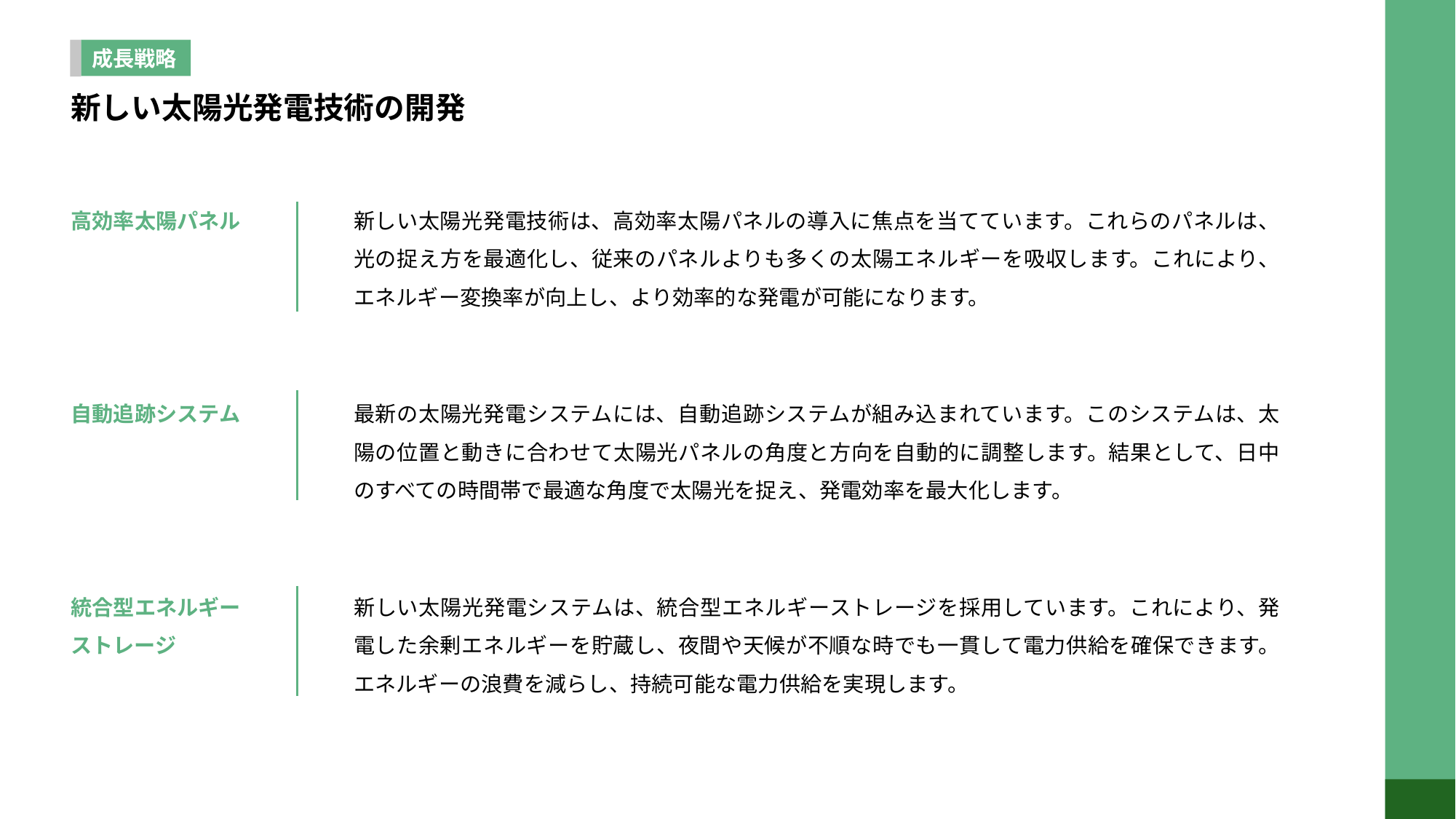

成長戦略
新しい太陽光発電技術の開発
高効率太陽パネル
新しい太陽光発電技術は、高効率太陽パネルの導入に焦点を当てています。これらのパネルは、光の捉え方を最適化し、従来のパネルよりも多くの太陽エネルギーを吸収します。これにより、エネルギー変換率が向上し、より効率的な発電が可能になります。
自動追跡システム
最新の太陽光発電システムには、自動追跡システムが組み込まれています。このシステムは、太陽の位置と動きに合わせて太陽光パネルの角度と方向を自動的に調整します。結果として、日中のすべての時間帯で最適な角度で太陽光を捉え、発電効率を最大化します。
統合型エネルギー
ストレージ
新しい太陽光発電システムは、統合型エネルギーストレージを採用しています。これにより、発電した余剰エネルギーを貯蔵し、夜間や天候が不順な時でも一貫して電力供給を確保できます。エネルギーの浪費を減らし、持続可能な電力供給を実現します。